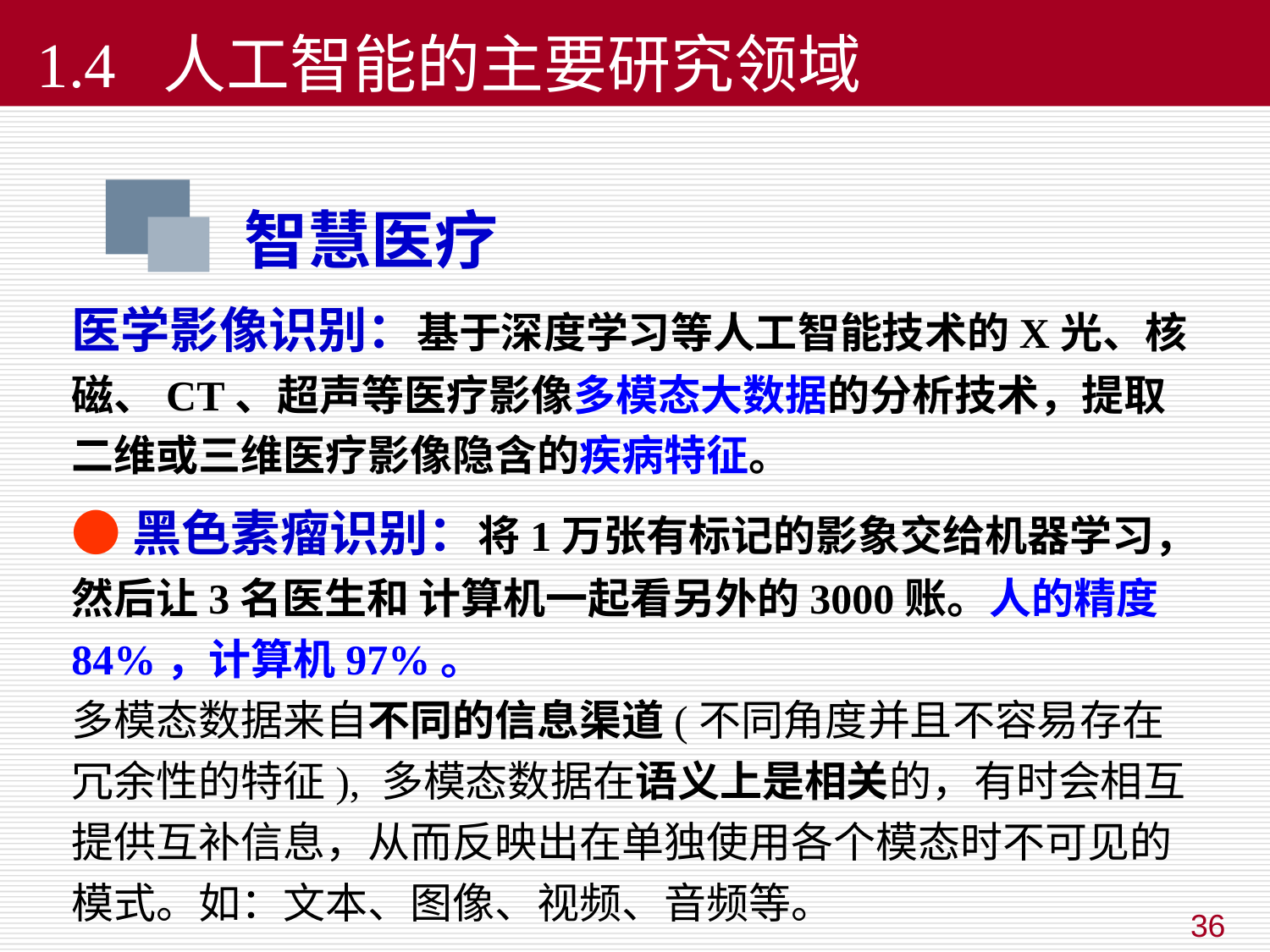

1.4  人工智能的主要研究领域

智慧医疗
医学影像识别：基于深度学习等人工智能技术的X光、核磁、CT、超声等医疗影像多模态大数据的分析技术，提取二维或三维医疗影像隐含的疾病特征。
●黑色素瘤识别：将1万张有标记的影象交给机器学习，然后让3名医生和 计算机一起看另外的3000账。人的精度84%，计算机97%。
多模态数据来自不同的信息渠道(不同角度并且不容易存在冗余性的特征), 多模态数据在语义上是相关的，有时会相互提供互补信息，从而反映出在单独使用各个模态时不可见的模式。如：文本、图像、视频、音频等。
36